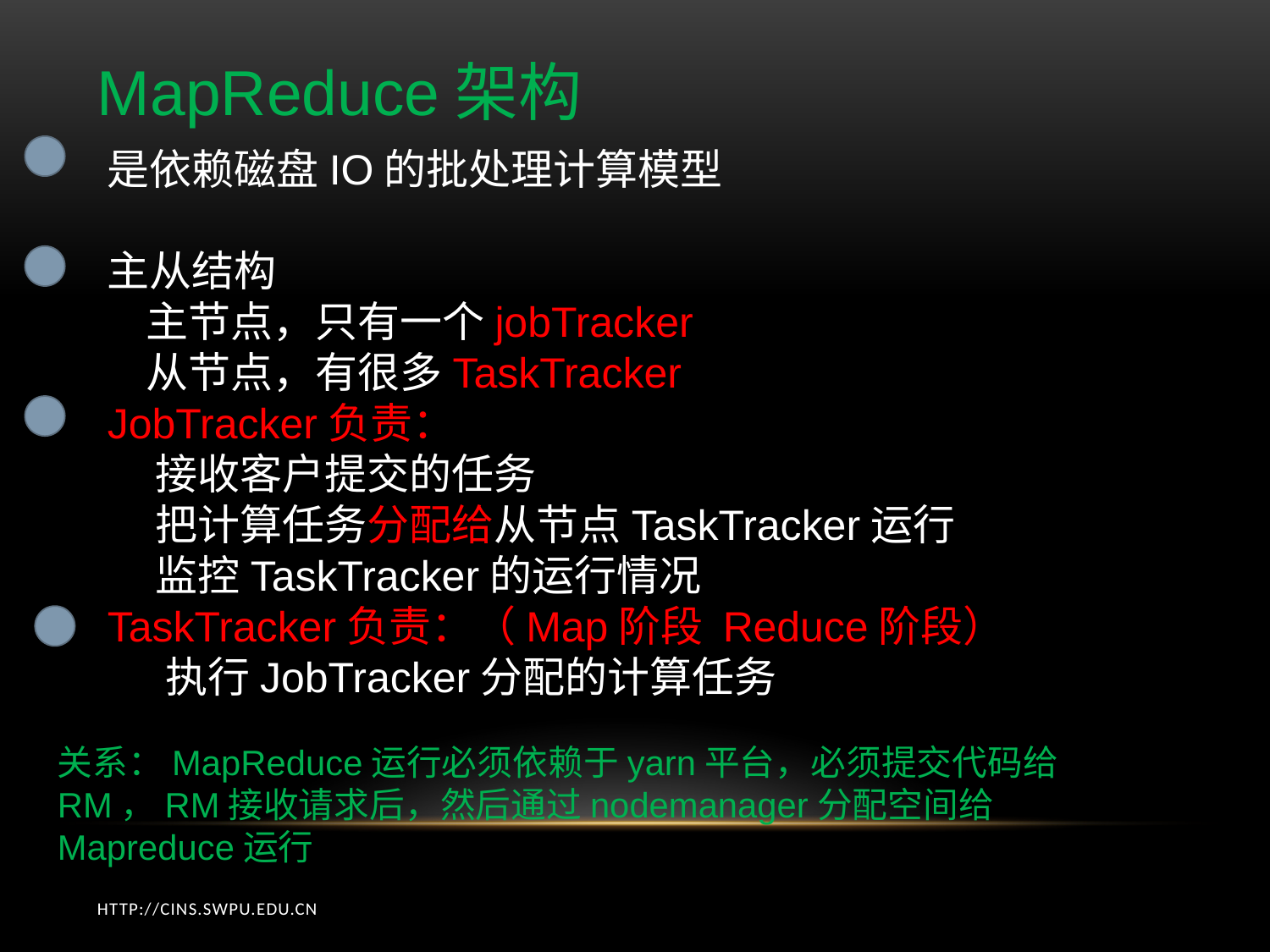

MapReduce架构

是依赖磁盘IO的批处理计算模型

主从结构
   主节点，只有一个jobTracker
   从节点，有很多TaskTracker
JobTracker负责：
    接收客户提交的任务
    把计算任务分配给从节点TaskTracker运行
    监控TaskTracker的运行情况
TaskTracker负责：（Map阶段 Reduce阶段）
     执行JobTracker分配的计算任务

关系：MapReduce运行必须依赖于yarn平台，必须提交代码给RM，RM接收请求后，然后通过nodemanager分配空间给Mapreduce运行
http://cins.swpu.edu.cn
8